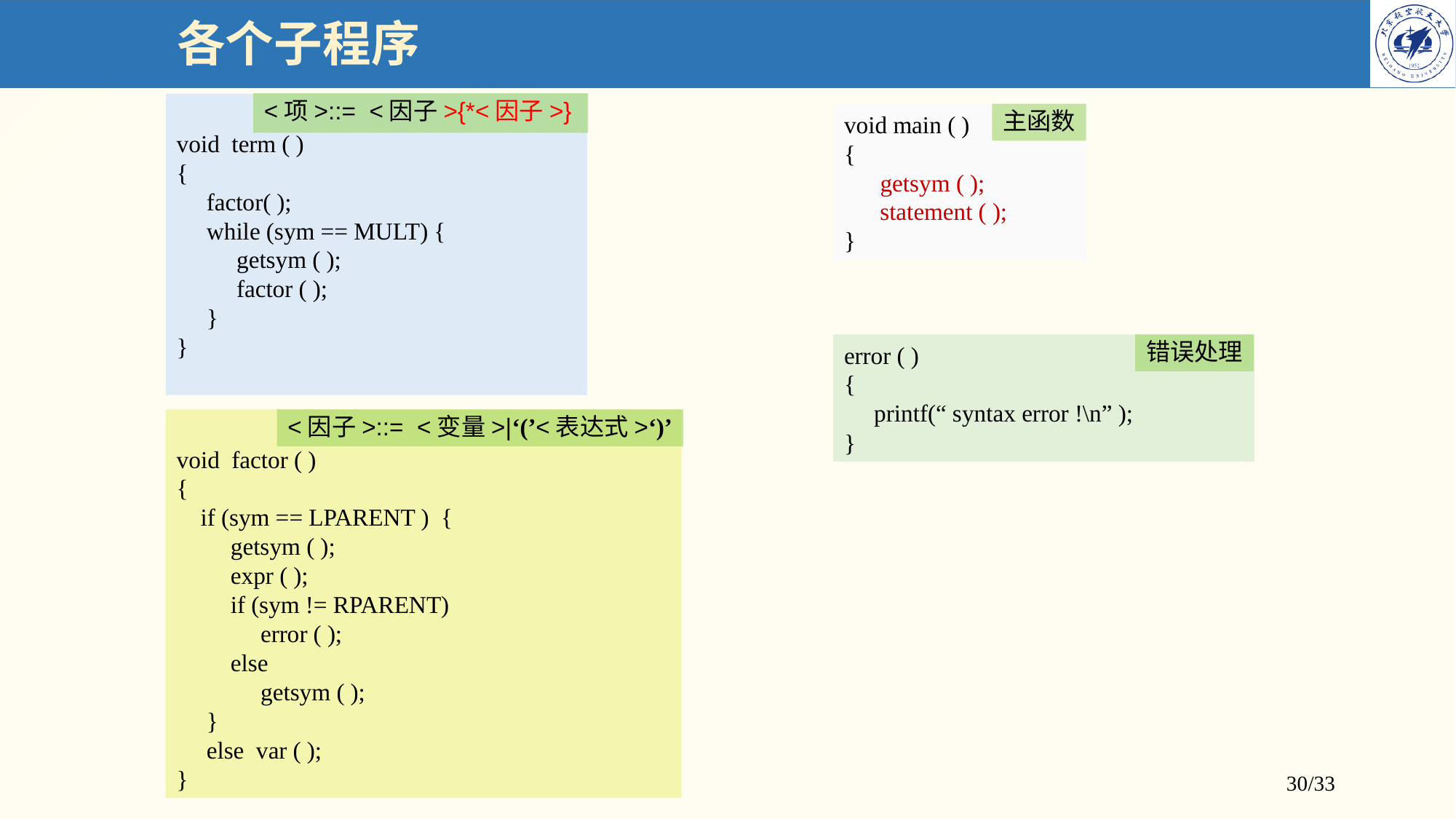

# 各个子程序
<项>::=  <因子>{*<因子>}

void  term ( )
{
     factor( );
     while (sym == MULT) {
          getsym ( );
          factor ( );
     }
}
void main ( )
{
      getsym ( );
      statement ( );
}
主函数
error ( )
{
     printf(“ syntax error !\n” );
}
错误处理

void  factor ( )
{
    if (sym == LPARENT )  {
         getsym ( );
         expr ( );
         if (sym != RPARENT)
              error ( );
         else
              getsym ( );
     }
     else  var ( );
}
<因子>::=  <变量>|‘(’<表达式>‘)’